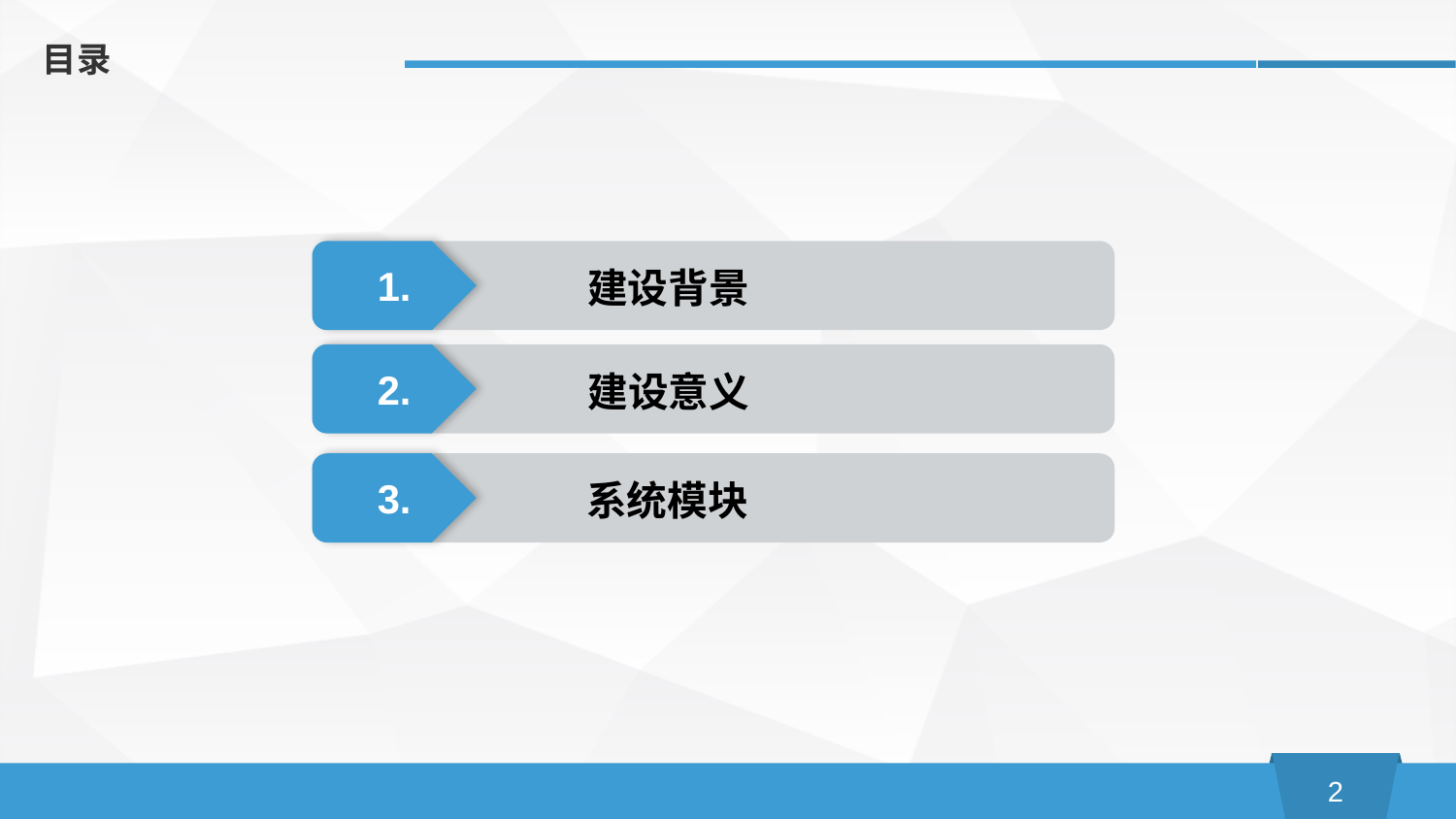

目录
1.

建设背景
2.

建设意义
3.

系统模块